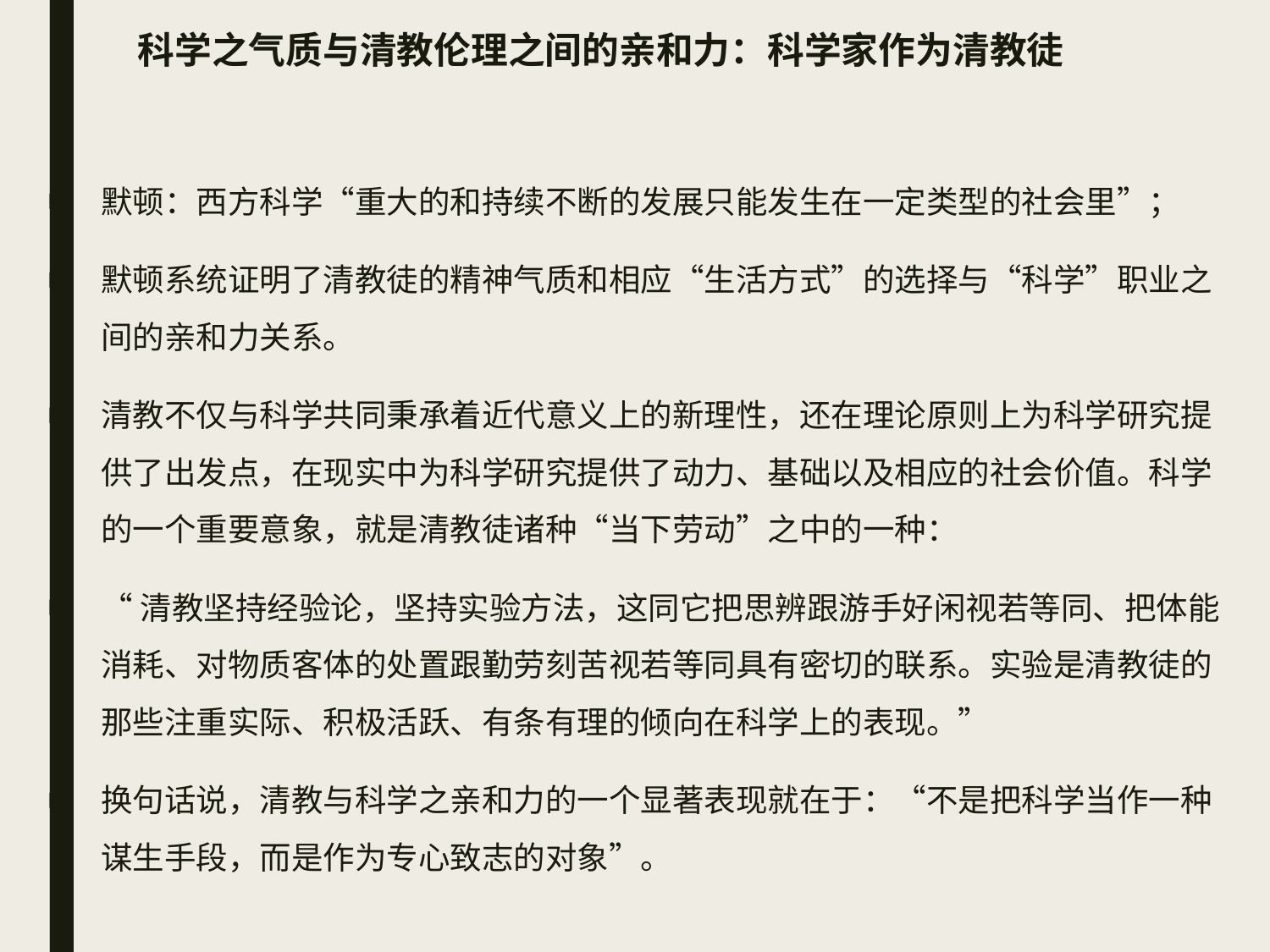

# 科学之气质与清教伦理之间的亲和力：科学家作为清教徒
默顿：西方科学“重大的和持续不断的发展只能发生在一定类型的社会里”；
默顿系统证明了清教徒的精神气质和相应“生活方式”的选择与“科学”职业之间的亲和力关系。
清教不仅与科学共同秉承着近代意义上的新理性，还在理论原则上为科学研究提供了出发点，在现实中为科学研究提供了动力、基础以及相应的社会价值。科学的一个重要意象，就是清教徒诸种“当下劳动”之中的一种：
“清教坚持经验论，坚持实验方法，这同它把思辨跟游手好闲视若等同、把体能消耗、对物质客体的处置跟勤劳刻苦视若等同具有密切的联系。实验是清教徒的那些注重实际、积极活跃、有条有理的倾向在科学上的表现。”
换句话说，清教与科学之亲和力的一个显著表现就在于：“不是把科学当作一种谋生手段，而是作为专心致志的对象”。